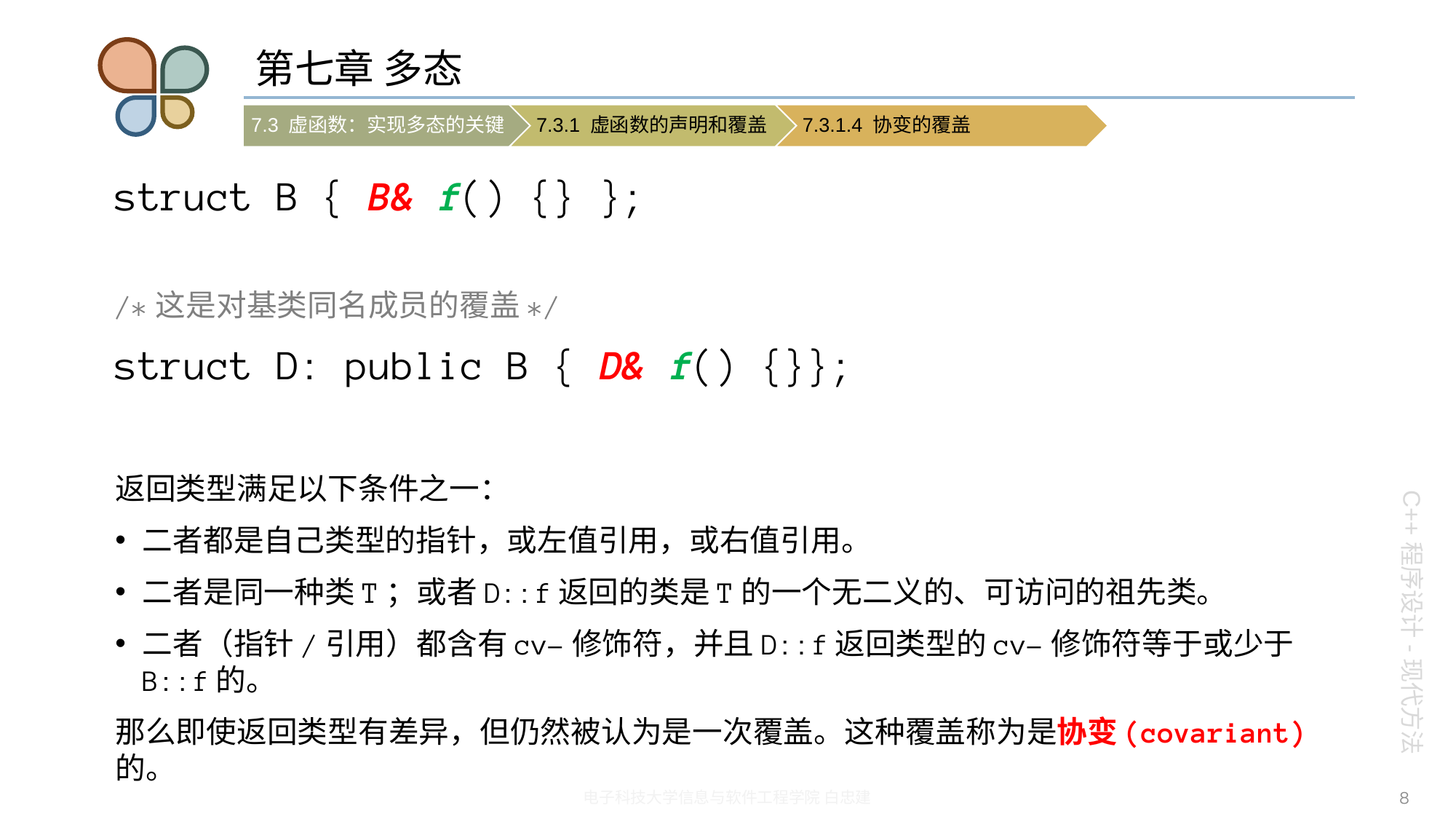

# 第七章 多态
7.3 虚函数：实现多态的关键
7.3.1 虚函数的声明和覆盖
7.3.1.4 协变的覆盖
struct B { B& f() {} };

/*这是对基类同名成员的覆盖*/
struct D: public B { D& f() {}};

返回类型满足以下条件之一：
二者都是自己类型的指针，或左值引用，或右值引用。
二者是同一种类T；或者D::f返回的类是T的一个无二义的、可访问的祖先类。
二者（指针/引用）都含有cv-修饰符，并且D::f返回类型的cv-修饰符等于或少于B::f的。
那么即使返回类型有差异，但仍然被认为是一次覆盖。这种覆盖称为是协变(covariant)的。
8